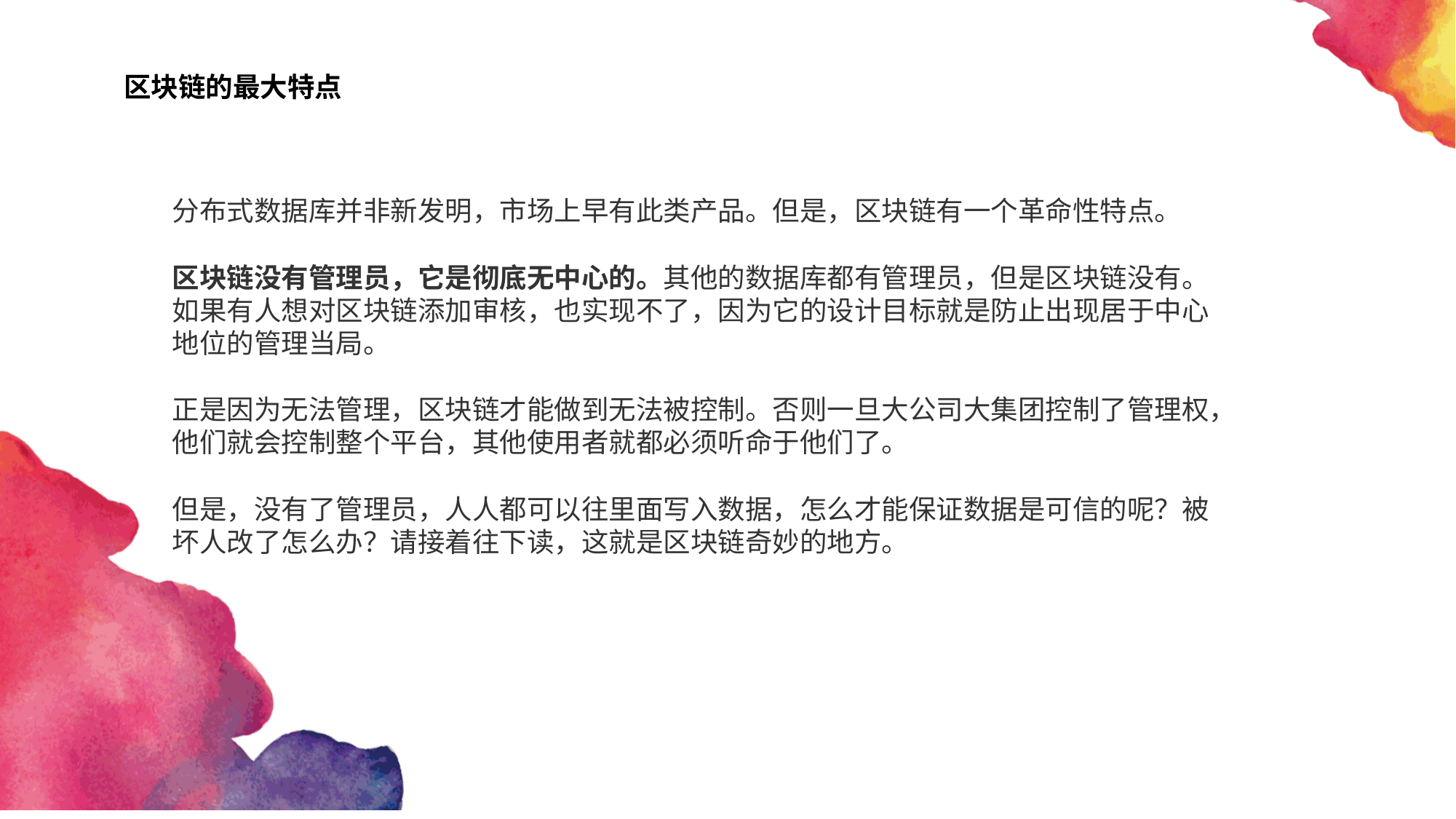

区块链的最大特点
分布式数据库并非新发明，市场上早有此类产品。但是，区块链有一个革命性特点。
区块链没有管理员，它是彻底无中心的。其他的数据库都有管理员，但是区块链没有。如果有人想对区块链添加审核，也实现不了，因为它的设计目标就是防止出现居于中心地位的管理当局。
正是因为无法管理，区块链才能做到无法被控制。否则一旦大公司大集团控制了管理权，他们就会控制整个平台，其他使用者就都必须听命于他们了。
但是，没有了管理员，人人都可以往里面写入数据，怎么才能保证数据是可信的呢？被坏人改了怎么办？请接着往下读，这就是区块链奇妙的地方。